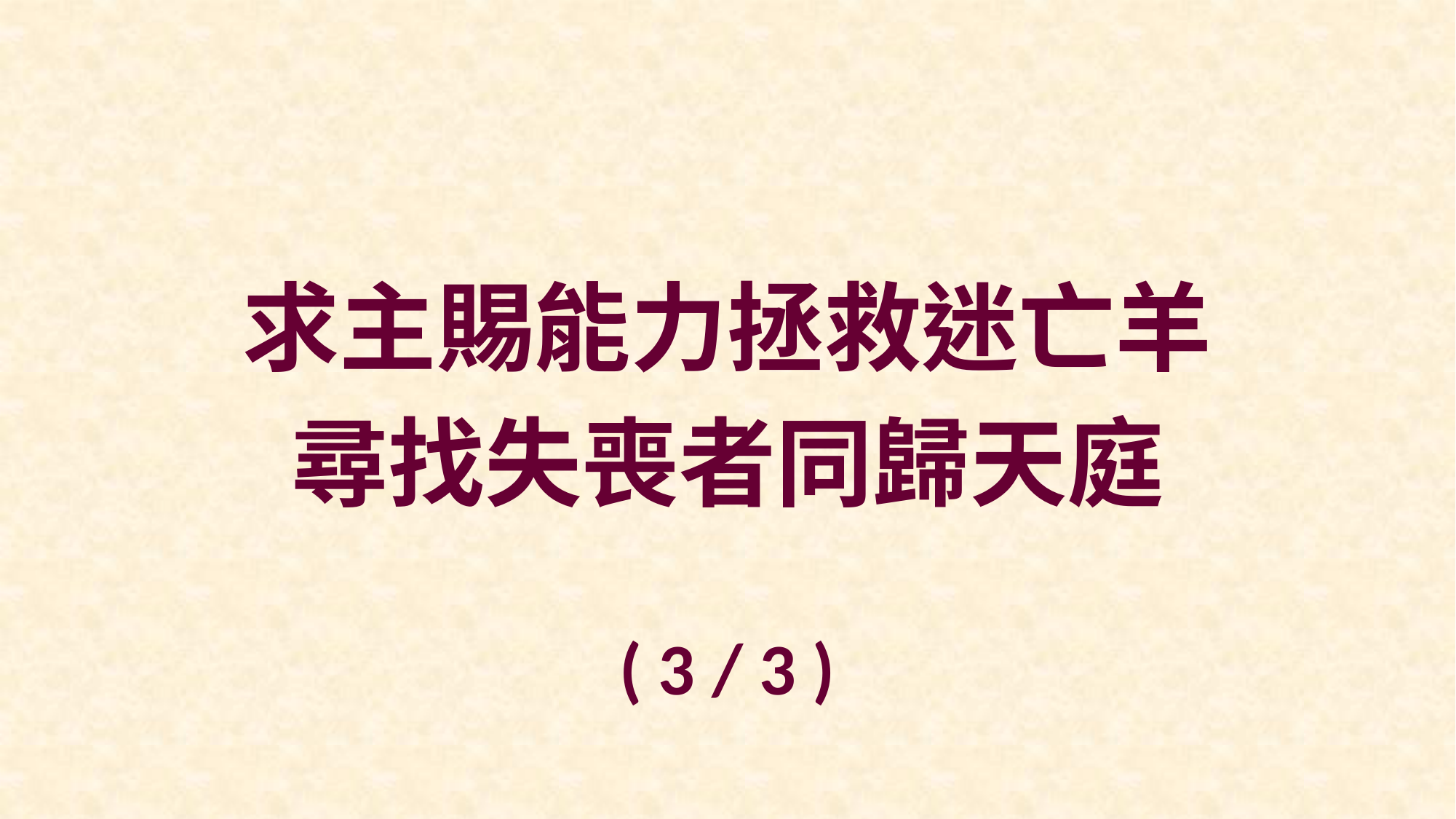

求主賜能力拯救迷亡羊
尋找失喪者同歸天庭
( 3 / 3 )